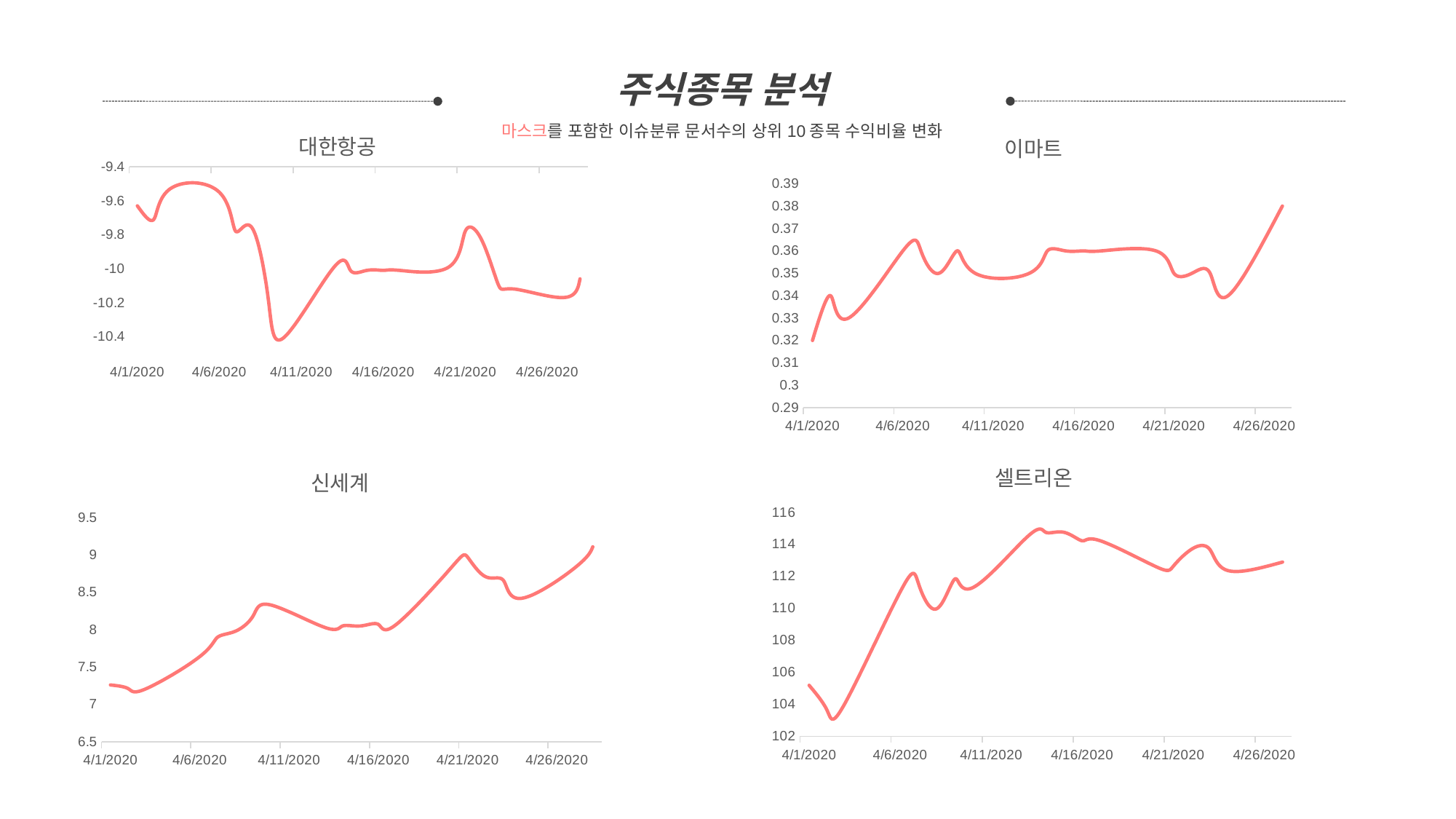

주식종목 분석
마스크를 포함한 이슈분류 문서수의 상위10종목 수익비율 변화

### Chart: 대한항공

| Category | 주가수익비율 |
|---|---|
| 43922 | -9.63 |
| 43923 | -9.71 |
| 43924 | -9.53 |
| 43927 | -9.55 |
| 43928 | -9.78 |
| 43929 | -9.76 |
| 43930 | -10.19 |
| 43931 | -10.4 |
| 43934 | -9.99 |
| 43935 | -10.01 |
| 43936 | -10.01 |
| 43937 | -10.01 |
| 43938 | -10.01 |
| 43941 | -9.99 |
| 43942 | -9.78 |
| 43943 | -9.83 |
| 43944 | -10.09 |
| 43945 | -10.12 |
| 43948 | -10.17 |
| 43949 | -10.06 |

### Chart: 이마트

| Category | 주가수익비율 |
|---|---|
| 43922 | 0.32 |
| 43923 | 0.34 |
| 43924 | 0.33 |
| 43927 | 0.36 |
| 43928 | 0.36 |
| 43929 | 0.35 |
| 43930 | 0.36 |
| 43931 | 0.35 |
| 43934 | 0.35 |
| 43935 | 0.36 |
| 43936 | 0.36 |
| 43937 | 0.36 |
| 43938 | 0.36 |
| 43941 | 0.36 |
| 43942 | 0.35 |
| 43943 | 0.35 |
| 43944 | 0.35 |
| 43945 | 0.34 |
| 43948 | 0.38 |

### Chart: 셀트리온

| Category | 주가수익비율 |
|---|---|
| 43922 | 105.19 |
| 43923 | 103.59 |
| 43924 | 104.13 |
| 43927 | 111.03 |
| 43928 | 111.56 |
| 43929 | 109.97 |
| 43930 | 111.83 |
| 43931 | 111.3 |
| 43934 | 114.49 |
| 43935 | 114.75 |
| 43936 | 114.75 |
| 43937 | 114.22 |
| 43938 | 114.22 |
| 43941 | 112.63 |
| 43942 | 112.63 |
| 43943 | 113.69 |
| 43944 | 113.69 |
| 43945 | 112.36 |
| 43948 | 112.89 |

### Chart: 신세계

| Category | 주가수익비율 |
|---|---|
| 43922 | 7.26 |
| 43923 | 7.21 |
| 43924 | 7.21 |
| 43927 | 7.64 |
| 43928 | 7.9 |
| 43929 | 7.98 |
| 43930 | 8.19 |
| 43931 | 8.33 |
| 43934 | 8.03 |
| 43935 | 8.05 |
| 43936 | 8.05 |
| 43937 | 8.07 |
| 43938 | 8.07 |
| 43941 | 8.81 |
| 43942 | 8.97 |
| 43943 | 8.71 |
| 43944 | 8.66 |
| 43945 | 8.42 |
| 43948 | 8.83 |
| 43949 | 9.11 |